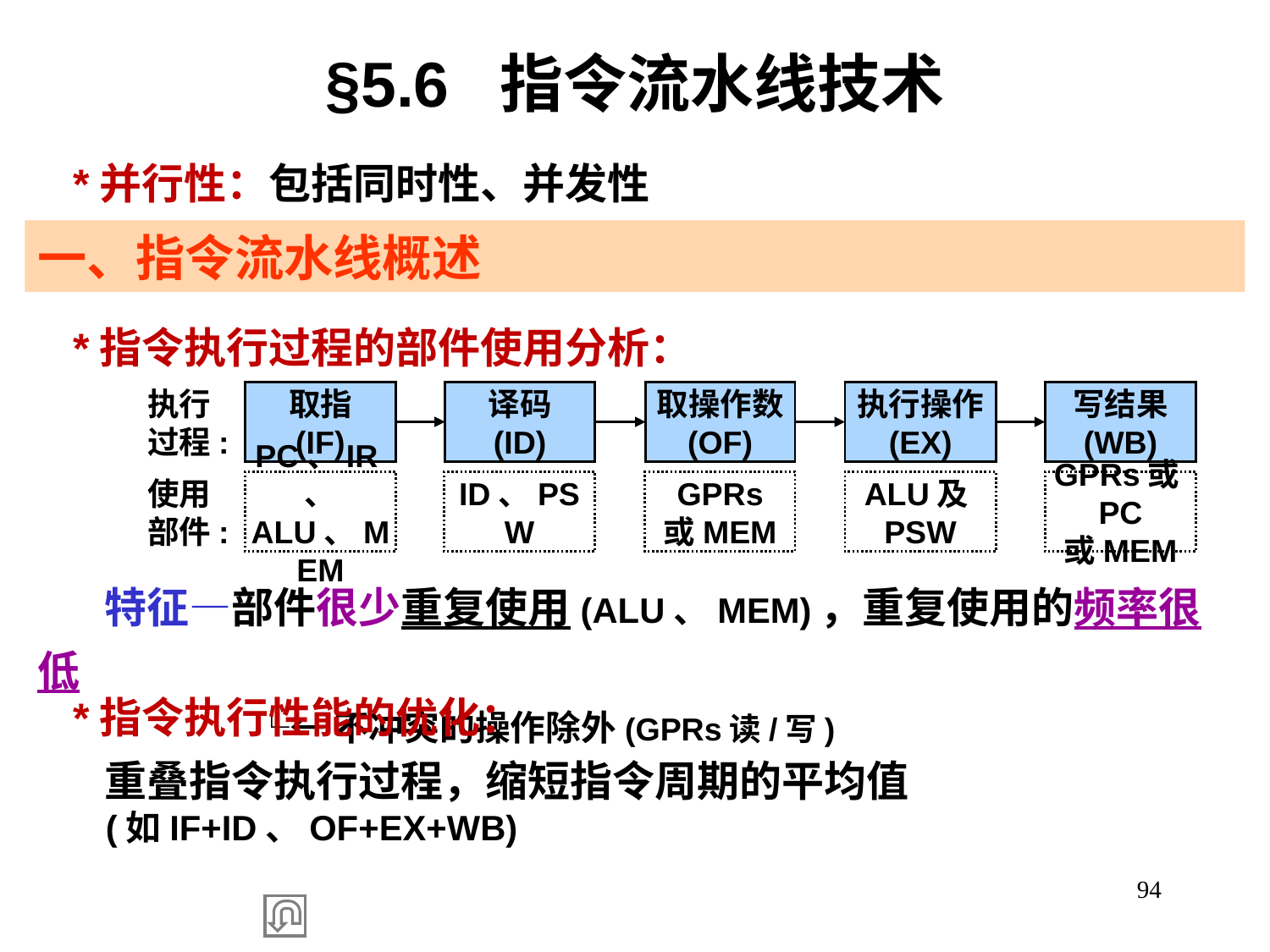

§5.6  指令流水线技术
   *并行性：包括同时性、并发性
一、指令流水线概述
   *指令执行过程的部件使用分析：
执行
过程:
取指
(IF)
译码
(ID)
取操作数
(OF)
执行操作
(EX)
写结果
(WB)
PC、IR、
ALU、MEM
GPRs
或MEM
ALU及PSW
GPRs或PC
或MEM
ID、PSW
使用
部件:
      特征—部件很少重复使用(ALU、MEM)，重复使用的频率很低
                           └←不冲突的操作除外(GPRs读/写)
   *指令执行性能的优化：
      重叠指令执行过程，缩短指令周期的平均值
       (如IF+ID、OF+EX+WB)
94